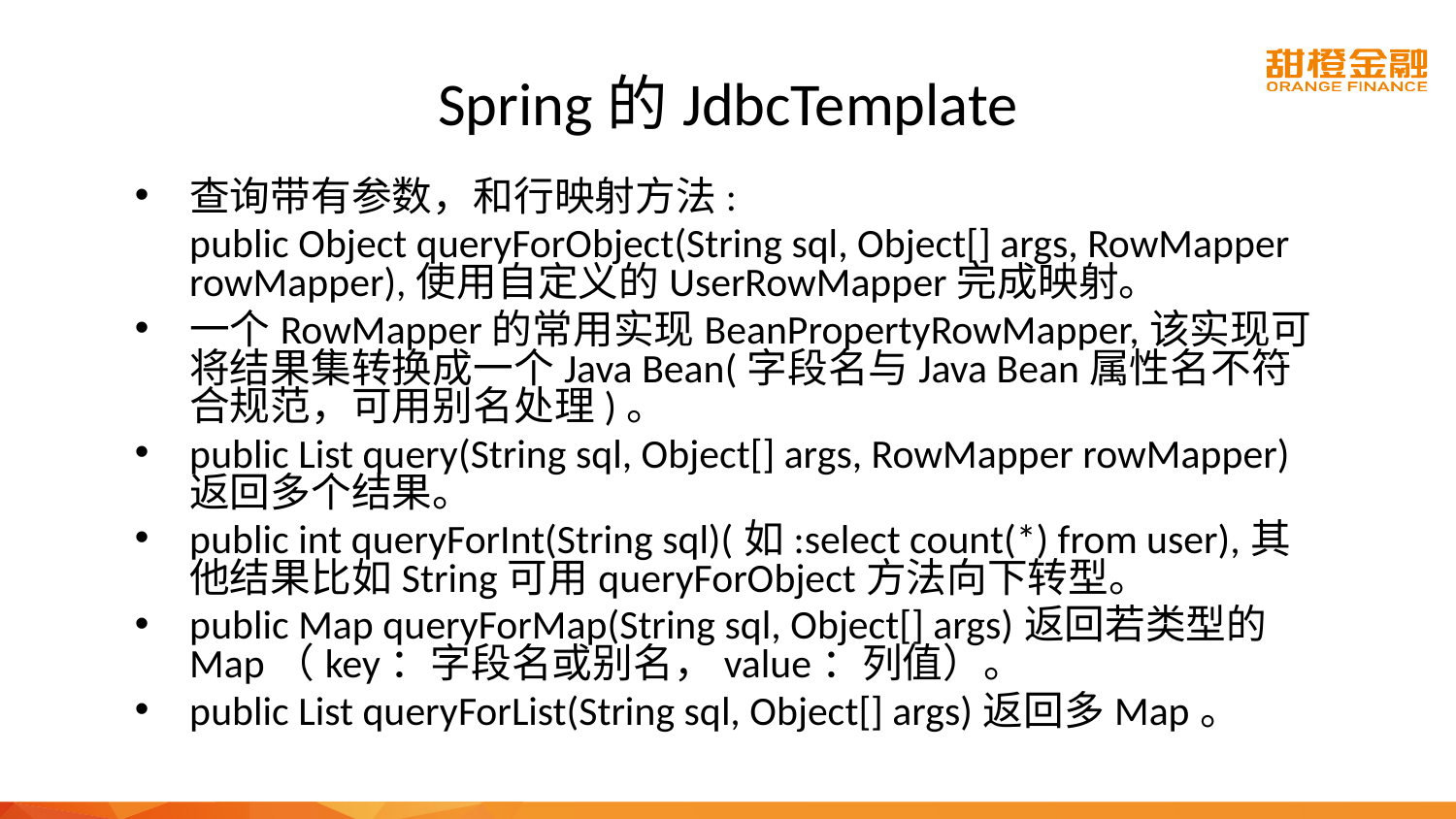

# Spring的JdbcTemplate
查询带有参数，和行映射方法:
	public Object queryForObject(String sql, Object[] args, RowMapper rowMapper),使用自定义的UserRowMapper完成映射。
一个RowMapper的常用实现BeanPropertyRowMapper,该实现可将结果集转换成一个Java Bean(字段名与Java Bean属性名不符合规范，可用别名处理)。
public List query(String sql, Object[] args, RowMapper rowMapper)返回多个结果。
public int queryForInt(String sql)(如:select count(*) from user),其他结果比如String可用queryForObject方法向下转型。
public Map queryForMap(String sql, Object[] args)返回若类型的Map（key：字段名或别名，value：列值）。
public List queryForList(String sql, Object[] args)返回多Map。